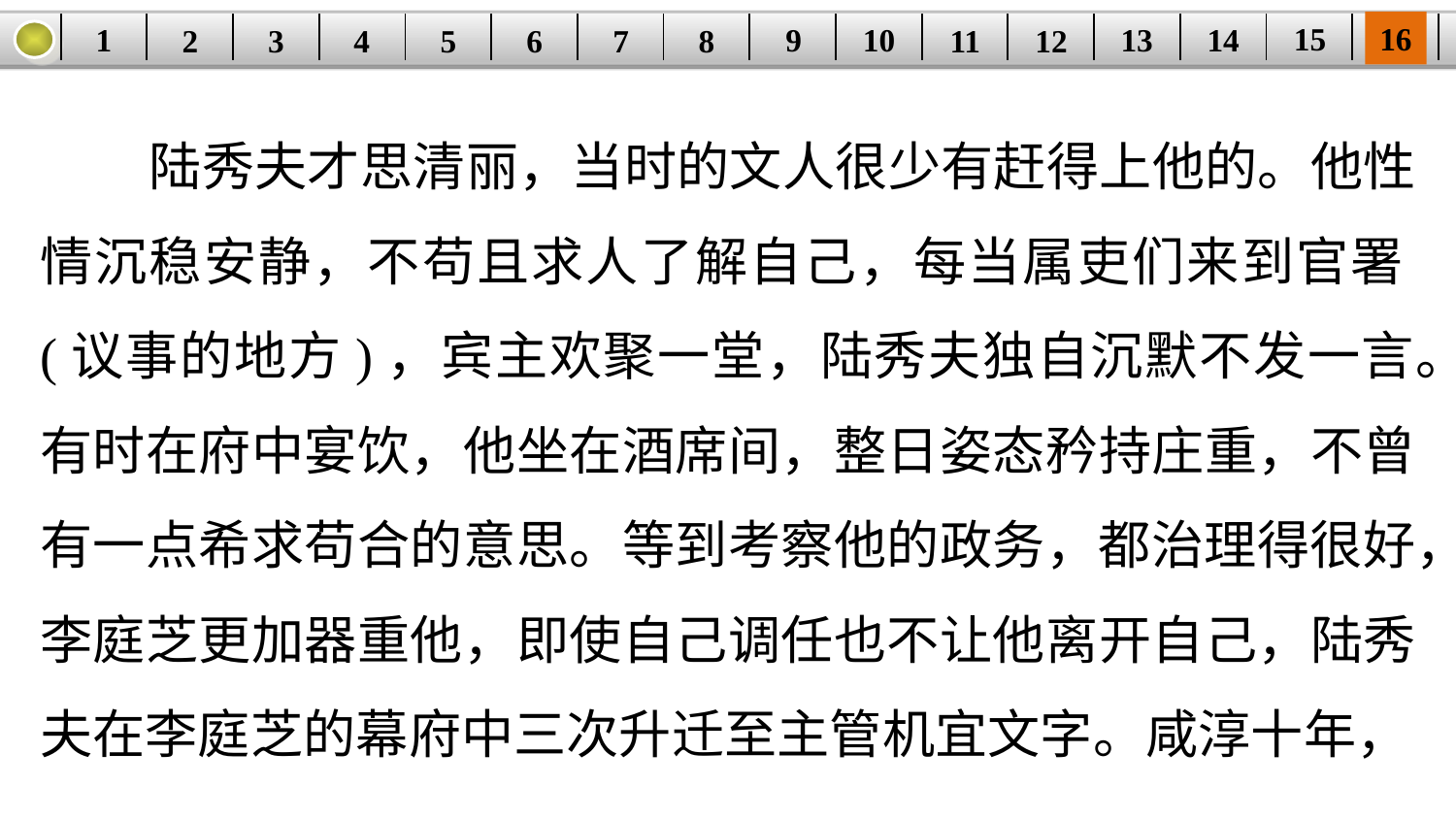

16

15
14
9
10
1
13
3
4
5
6
8
11
2
12
|  |  |  |  |  |  |  |  |  |  |  |  |  |  |  |  |
| --- | --- | --- | --- | --- | --- | --- | --- | --- | --- | --- | --- | --- | --- | --- | --- |
7

        陆秀夫才思清丽，当时的文人很少有赶得上他的。他性情沉稳安静，不苟且求人了解自己，每当属吏们来到官署(议事的地方)，宾主欢聚一堂，陆秀夫独自沉默不发一言。有时在府中宴饮，他坐在酒席间，整日姿态矜持庄重，不曾有一点希求苟合的意思。等到考察他的政务，都治理得很好，李庭芝更加器重他，即使自己调任也不让他离开自己，陆秀夫在李庭芝的幕府中三次升迁至主管机宜文字。咸淳十年，